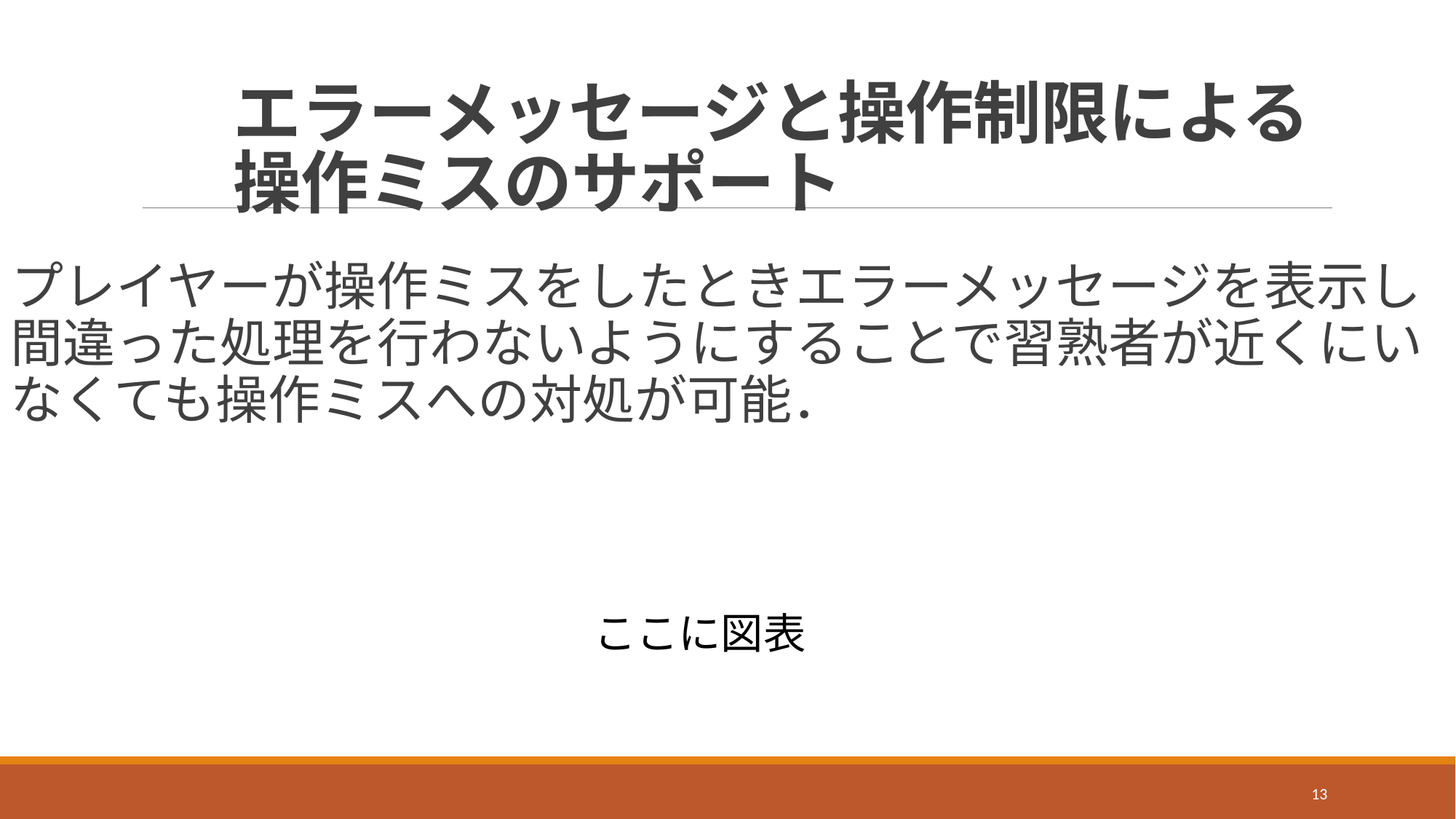

# エラーメッセージと操作制限による 操作ミスのサポート
プレイヤーが操作ミスをしたときエラーメッセージを表示し間違った処理を行わないようにすることで習熟者が近くにいなくても操作ミスへの対処が可能．

ここに図表
13